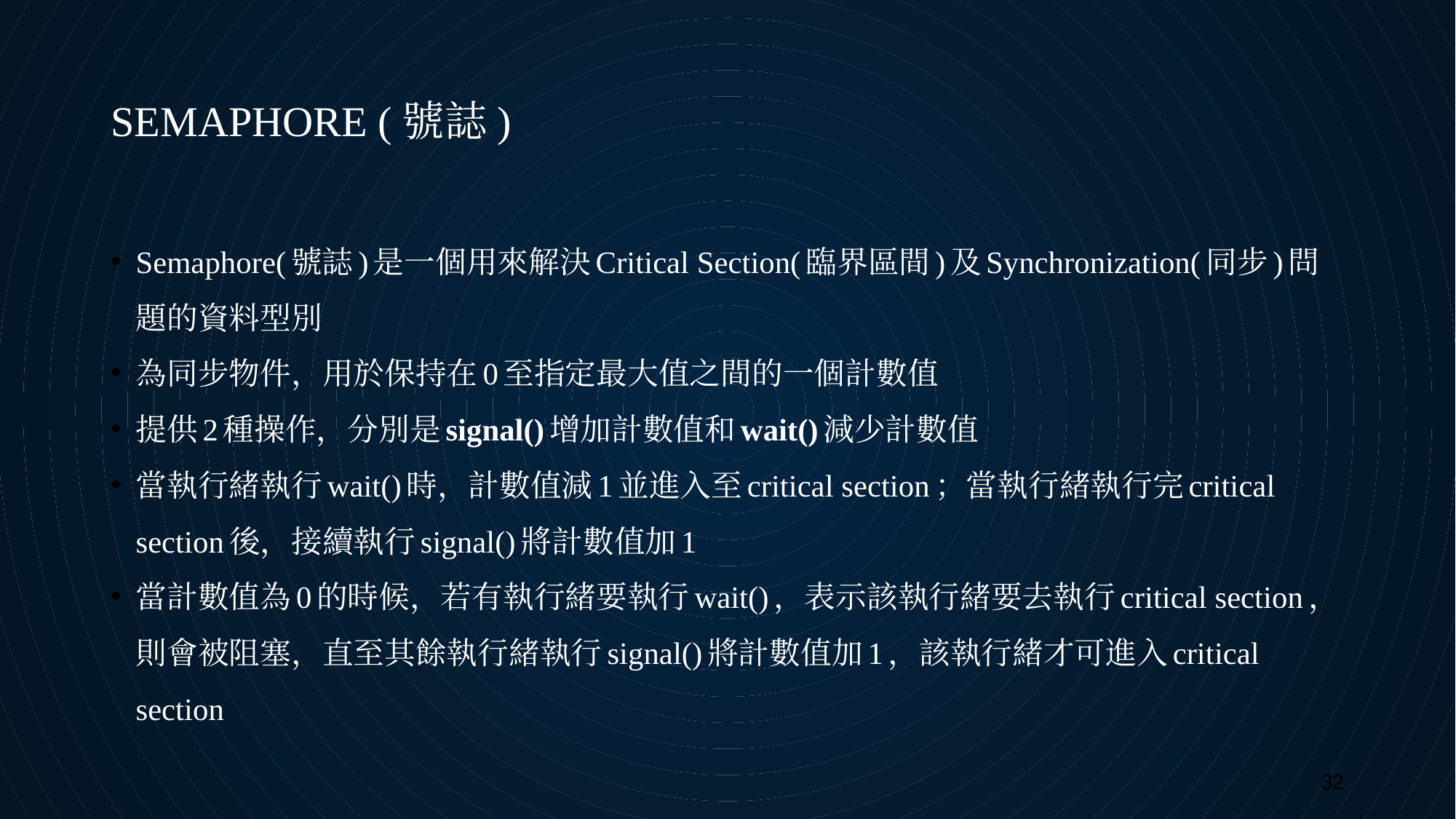

# SEMAPHORE (號誌)
Semaphore(號誌)是一個用來解決Critical Section(臨界區間)及Synchronization(同步)問題的資料型別
為同步物件，用於保持在0至指定最大值之間的一個計數值
提供2種操作，分別是signal()增加計數值和wait()減少計數值
當執行緒執行wait()時，計數值減1並進入至critical section；當執行緒執行完critical section後，接續執行signal()將計數值加1
當計數值為0的時候，若有執行緒要執行wait()，表示該執行緒要去執行critical section，則會被阻塞，直至其餘執行緒執行signal()將計數值加1，該執行緒才可進入critical section
32